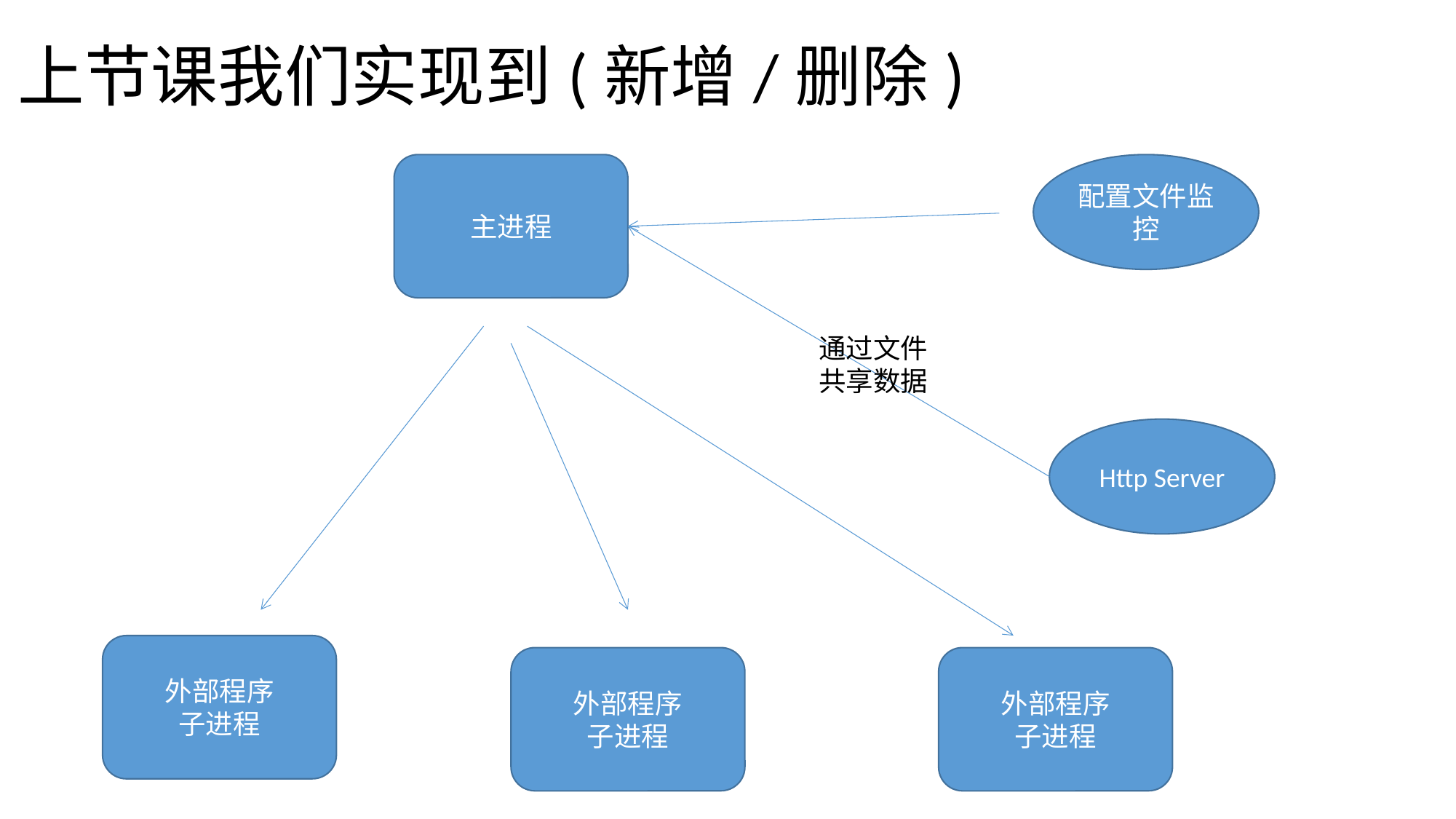

# 上节课我们实现到(新增/删除)
主进程
配置文件监控
通过文件共享数据
Http Server
外部程序
子进程
外部程序
子进程
外部程序
子进程